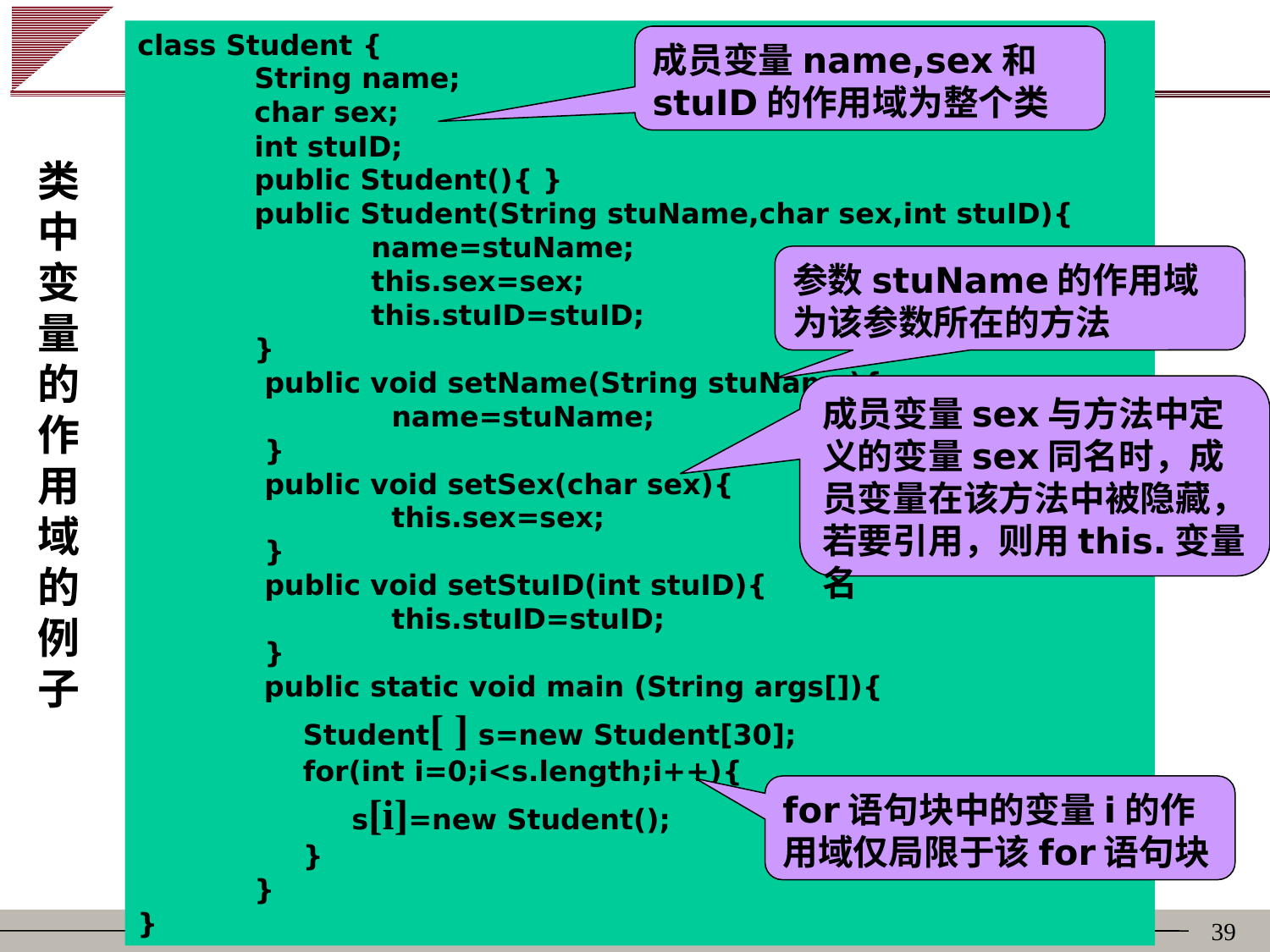

class Student {
            String name;
            char sex;
            int stuID;
            public Student(){ }
            public Student(String stuName,char sex,int stuID){
                        name=stuName;
                        this.sex=sex;
                        this.stuID=stuID;
            }
	public void setName(String stuName){
		name=stuName;
	}
	public void setSex(char sex){
		this.sex=sex;
	}
	public void setStuID(int stuID){
		this.stuID=stuID;
	}
             public static void main (String args[]){
                 Student[ ] s=new Student[30];
                 for(int i=0;i<s.length;i++){
                      s[i]=new Student();
                 }
            }
}
成员变量name,sex和stuID的作用域为整个类

类中变量的作用域
的例子
参数stuName的作用域为该参数所在的方法
成员变量sex与方法中定义的变量sex同名时，成员变量在该方法中被隐藏，若要引用，则用this.变量名
for语句块中的变量i的作用域仅局限于该for语句块